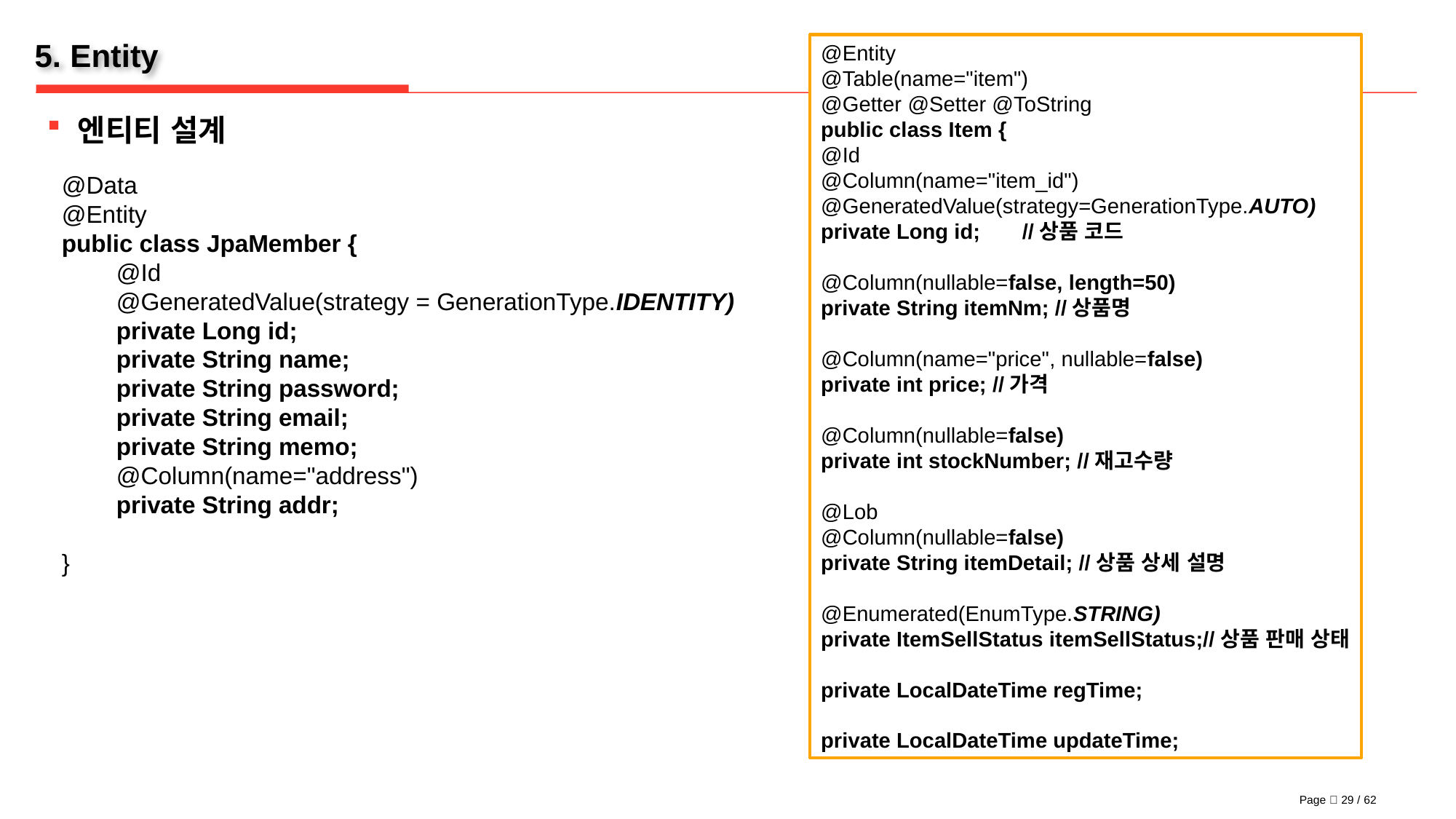

# 5. Entity
@Entity
@Table(name="item")
@Getter @Setter @ToString
public class Item {
@Id
@Column(name="item_id")
@GeneratedValue(strategy=GenerationType.AUTO)
private Long id;       //상품 코드

@Column(nullable=false, length=50)
private String itemNm; //상품명

@Column(name="price", nullable=false)
private int price; //가격

@Column(nullable=false)
private int stockNumber; //재고수량

@Lob
@Column(nullable=false)
private String itemDetail; //상품 상세 설명

@Enumerated(EnumType.STRING)
private ItemSellStatus itemSellStatus;//상품 판매 상태

private LocalDateTime regTime;

private LocalDateTime updateTime;
엔티티 설계
@Data
@Entity
public class JpaMember {
@Id
@GeneratedValue(strategy = GenerationType.IDENTITY)
private Long id;
private String name;
private String password;
private String email;
private String memo;
@Column(name="address")
private String addr;

}